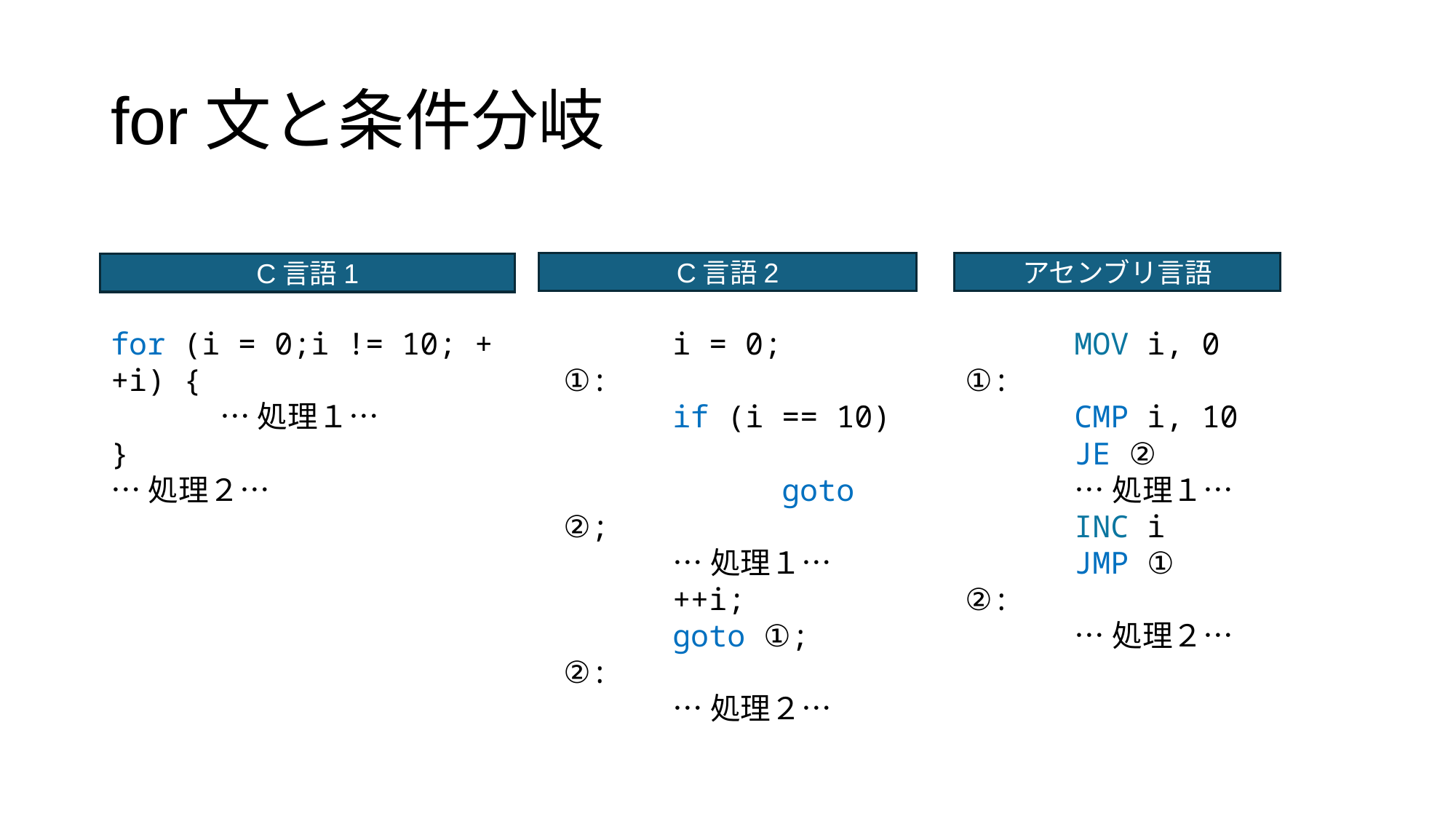

# for文と条件分岐
C言語2
アセンブリ言語
C言語1
for (i = 0;i != 10; ++i) {
	…処理１…
}
…処理２…
	i = 0;
①:
	if (i == 10)
		goto ②;
	…処理１…
	++i;
	goto ①;
②:
	…処理２…
	MOV i, 0
①:
	CMP i, 10
	JE ②
	…処理１…
	INC i
	JMP ①
②:
	…処理２…